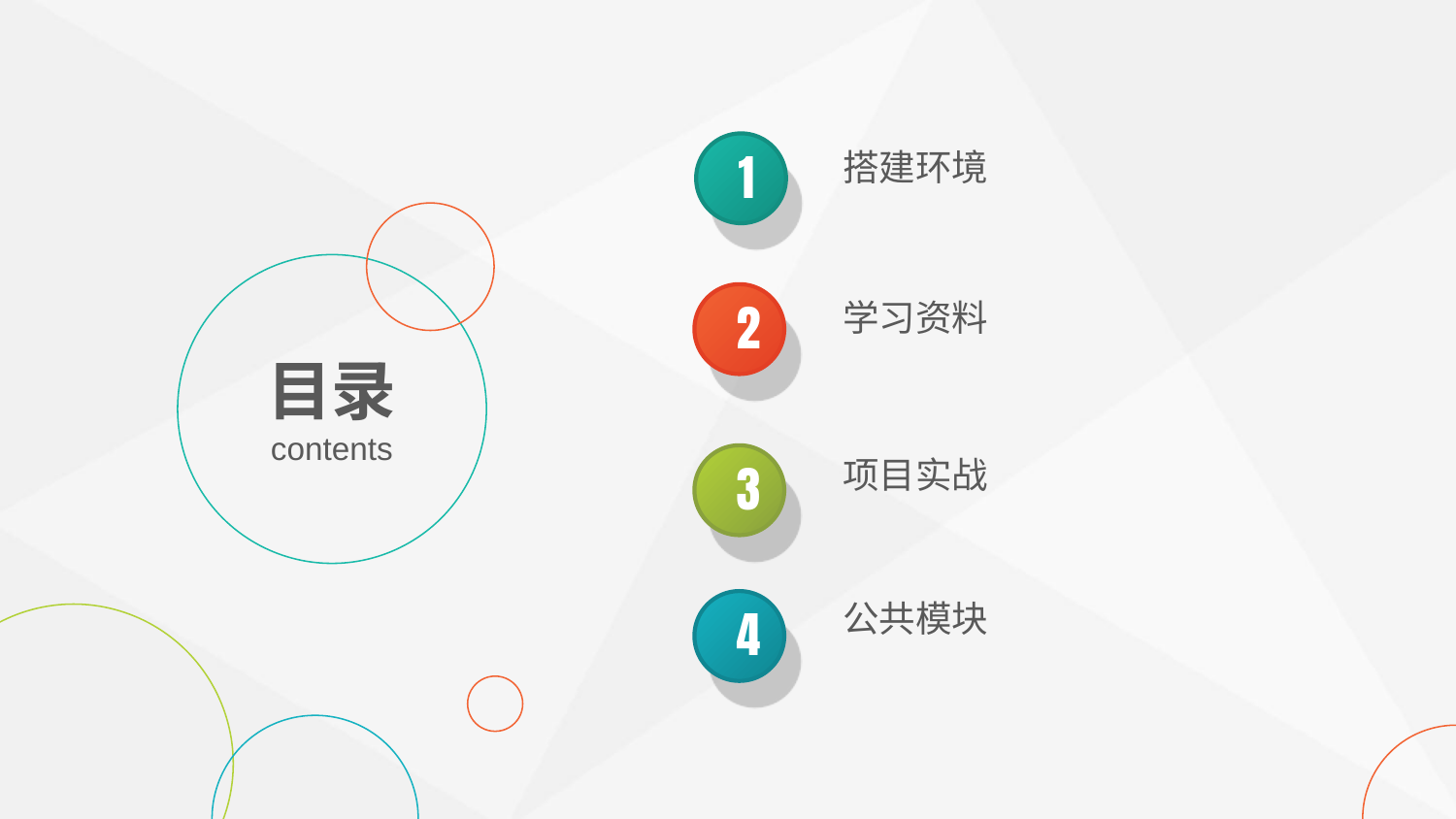

搭建环境
1

学习资料
2
目录
contents

项目实战
3
公共模块

4